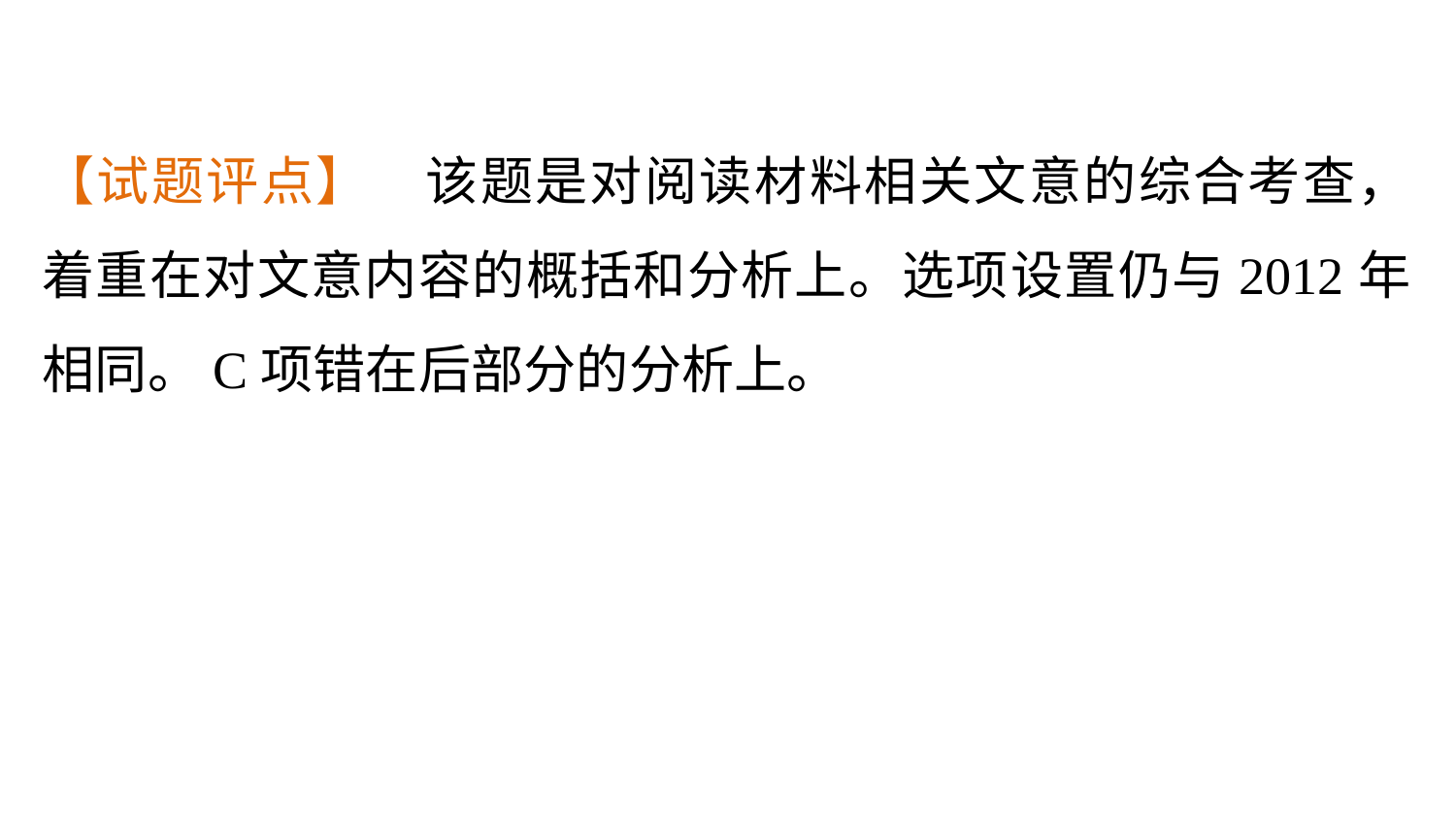

【试题评点】　该题是对阅读材料相关文意的综合考查，着重在对文意内容的概括和分析上。选项设置仍与2012年相同。C项错在后部分的分析上。